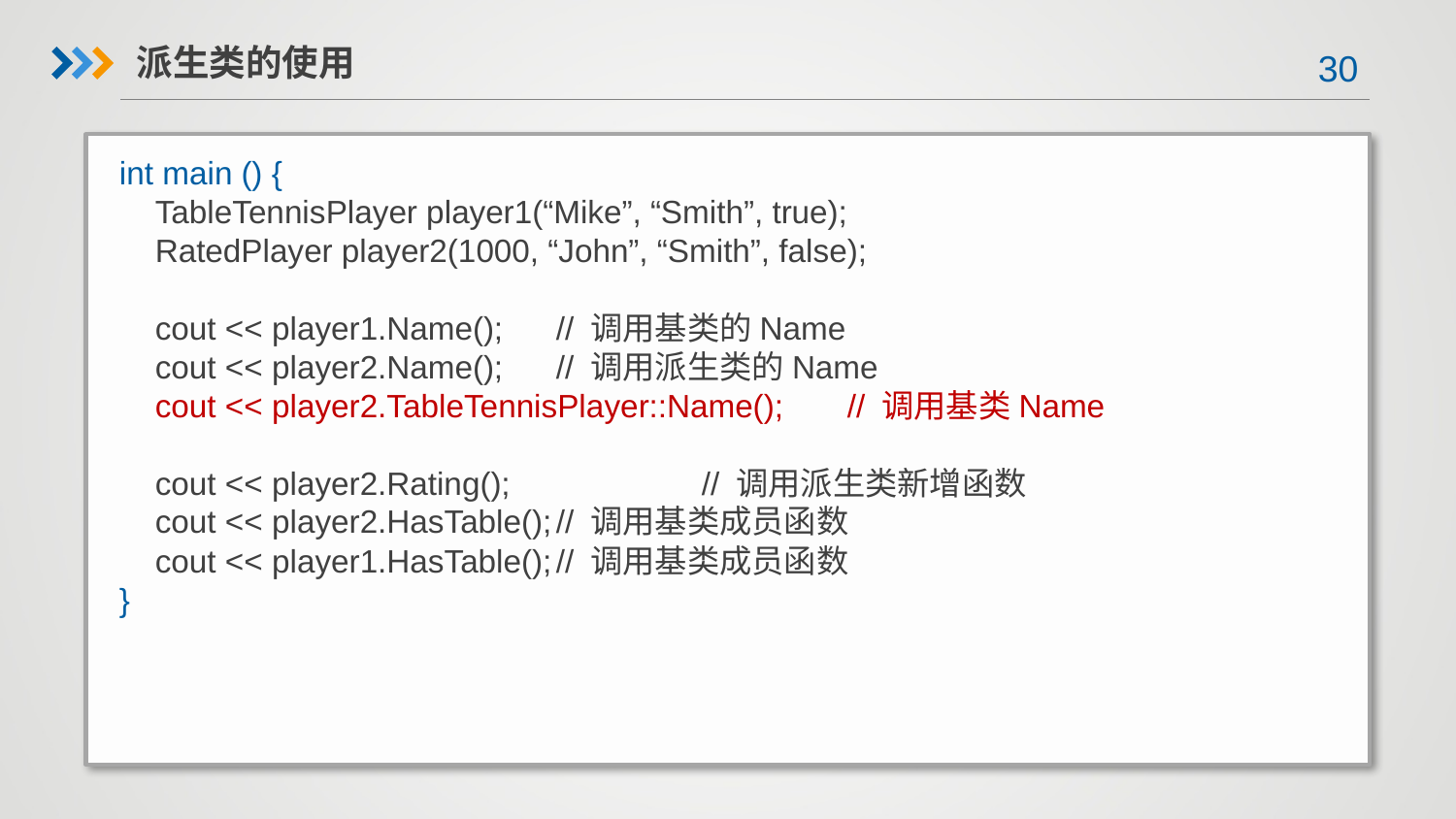

派生类的使用

int main () {
    TableTennisPlayer player1(“Mike”, “Smith”, true);
    RatedPlayer player2(1000, “John”, “Smith”, false);

    cout << player1.Name();	// 调用基类的Name
    cout << player2.Name();	// 调用派生类的Name
    cout << player2.TableTennisPlayer::Name();	// 调用基类Name

    cout << player2.Rating();		// 调用派生类新增函数
    cout << player2.HasTable();	// 调用基类成员函数
    cout << player1.HasTable();	// 调用基类成员函数
}